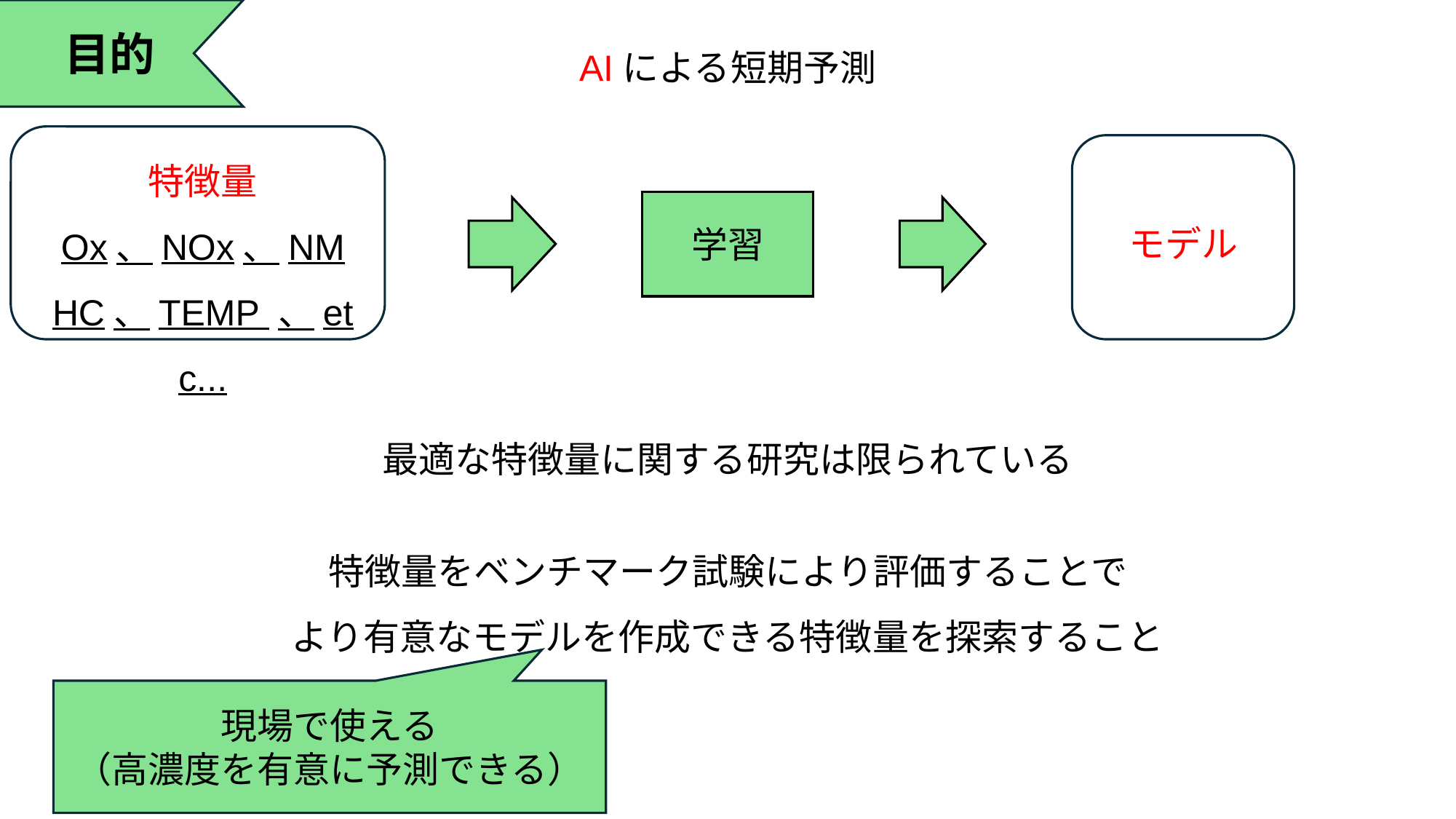

AIによる短期予測
目的

特徴量
Ox、NOx、NMHC、TEMP 、etc...

モデル

学習

最適な特徴量に関する研究は限られている
特徴量をベンチマーク試験により評価することで
より有意なモデルを作成できる特徴量を探索すること
現場で使える
（高濃度を有意に予測できる）